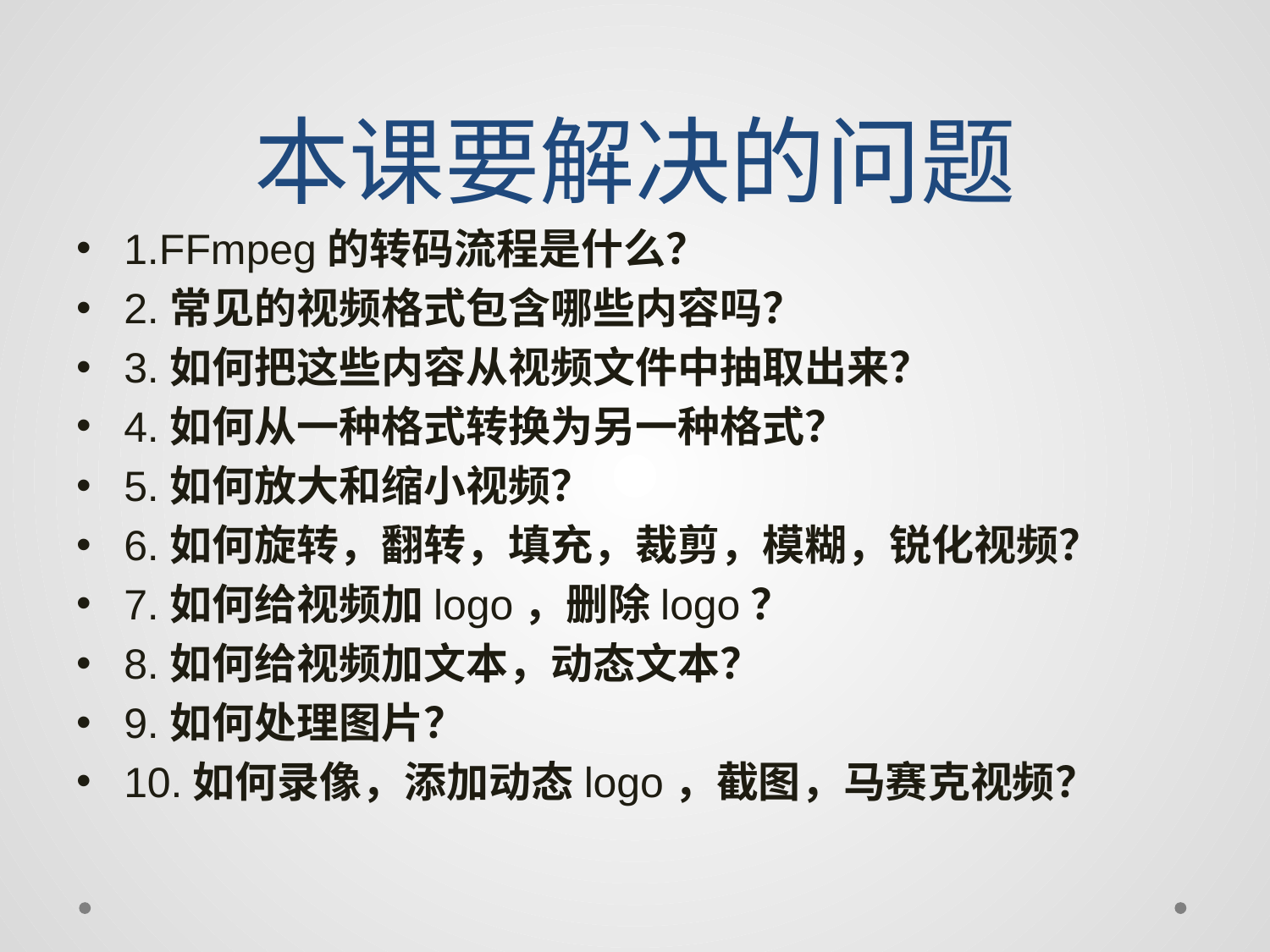

# 本课要解决的问题
1.FFmpeg的转码流程是什么？
2.常见的视频格式包含哪些内容吗？
3.如何把这些内容从视频文件中抽取出来？
4.如何从一种格式转换为另一种格式？
5.如何放大和缩小视频？
6.如何旋转，翻转，填充，裁剪，模糊，锐化视频？
7.如何给视频加logo，删除logo？
8.如何给视频加文本，动态文本？
9.如何处理图片？
10.如何录像，添加动态logo，截图，马赛克视频？